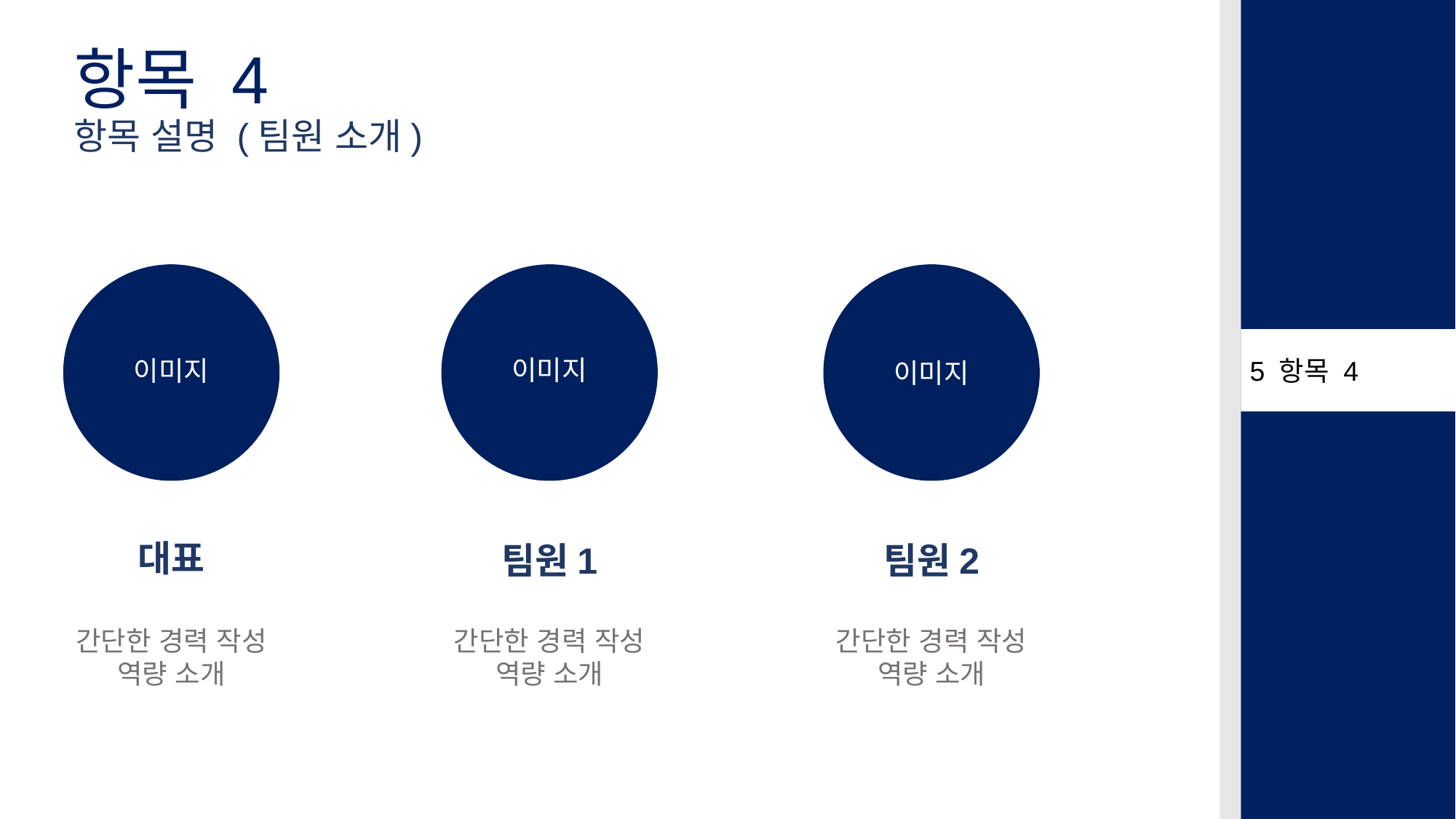

항목 4
항목 설명 (팀원 소개)

5 항목 4
이미지
이미지
이미지
대표
팀원2
팀원1
간단한 경력 작성
역량 소개
간단한 경력 작성
역량 소개
간단한 경력 작성
역량 소개